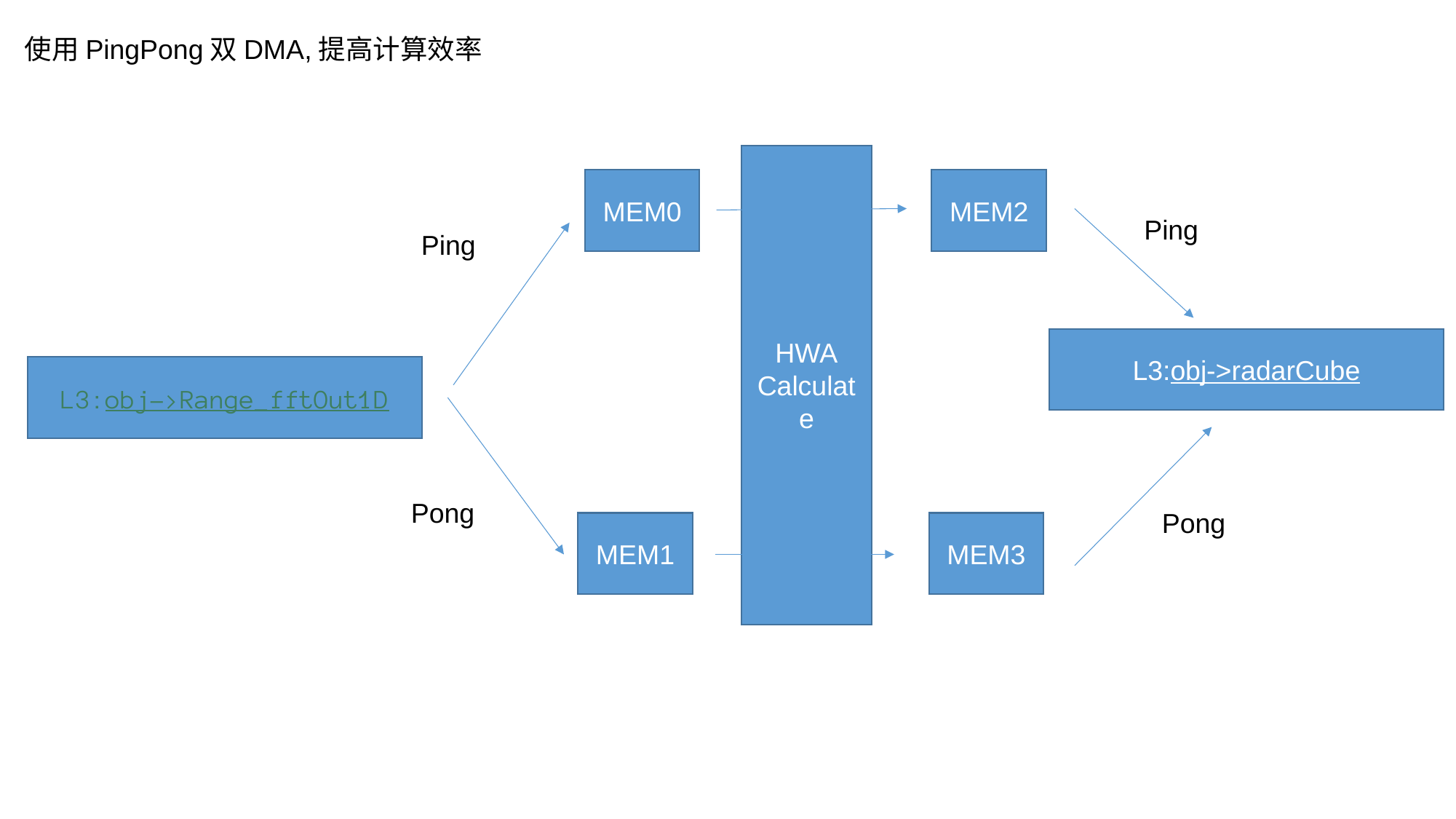

使用PingPong双DMA,提高计算效率

HWA
Calculate
MEM0
MEM2
Ping
Ping
L3:obj->radarCube
L3:obj->Range_fftOut1D
Pong
Pong
MEM1
MEM3